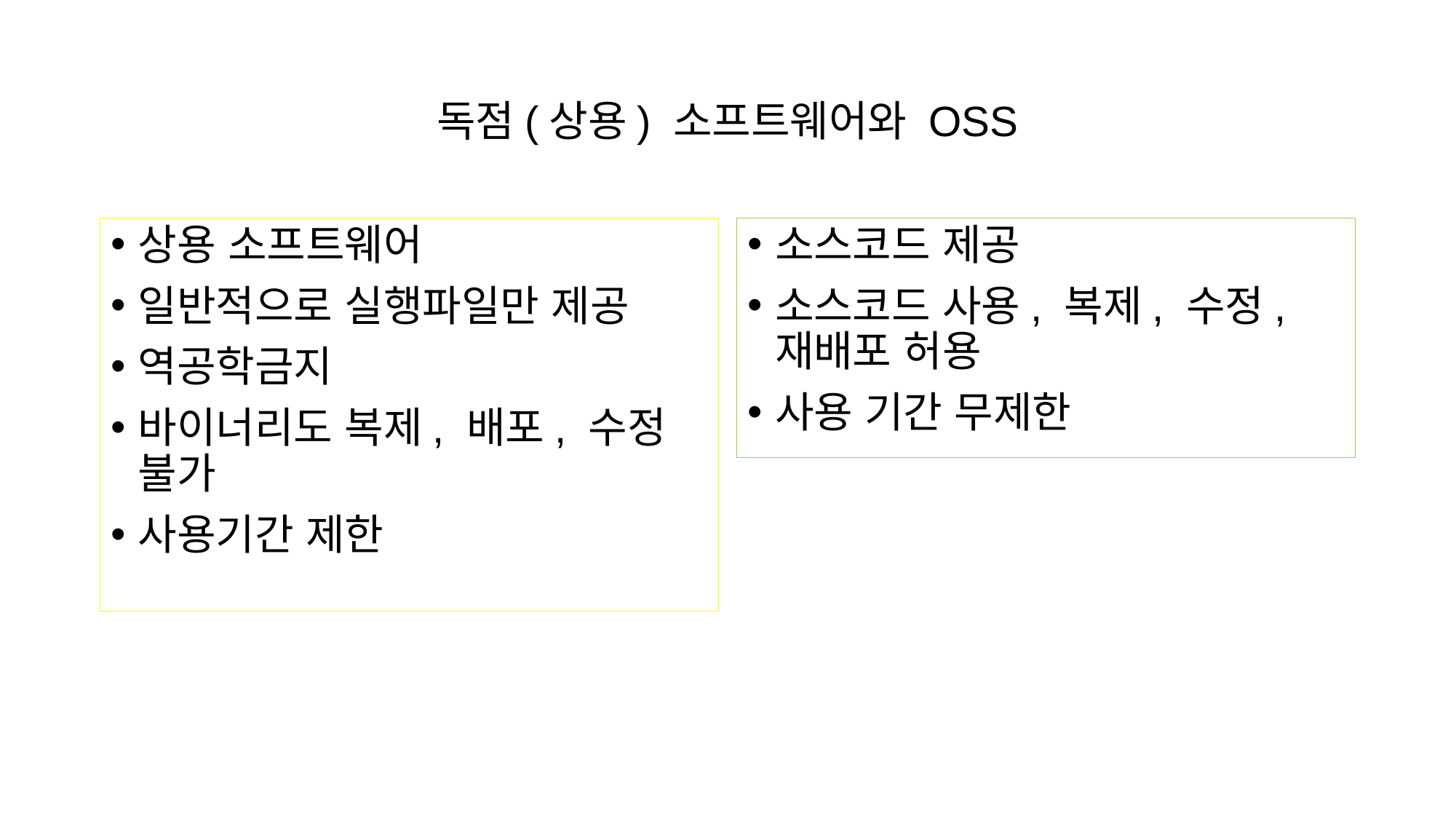

# 독점(상용) 소프트웨어와 OSS
상용 소프트웨어
일반적으로 실행파일만 제공
역공학금지
바이너리도 복제, 배포, 수정 불가
사용기간 제한

소스코드 제공
소스코드 사용, 복제, 수정, 재배포 허용
사용 기간 무제한